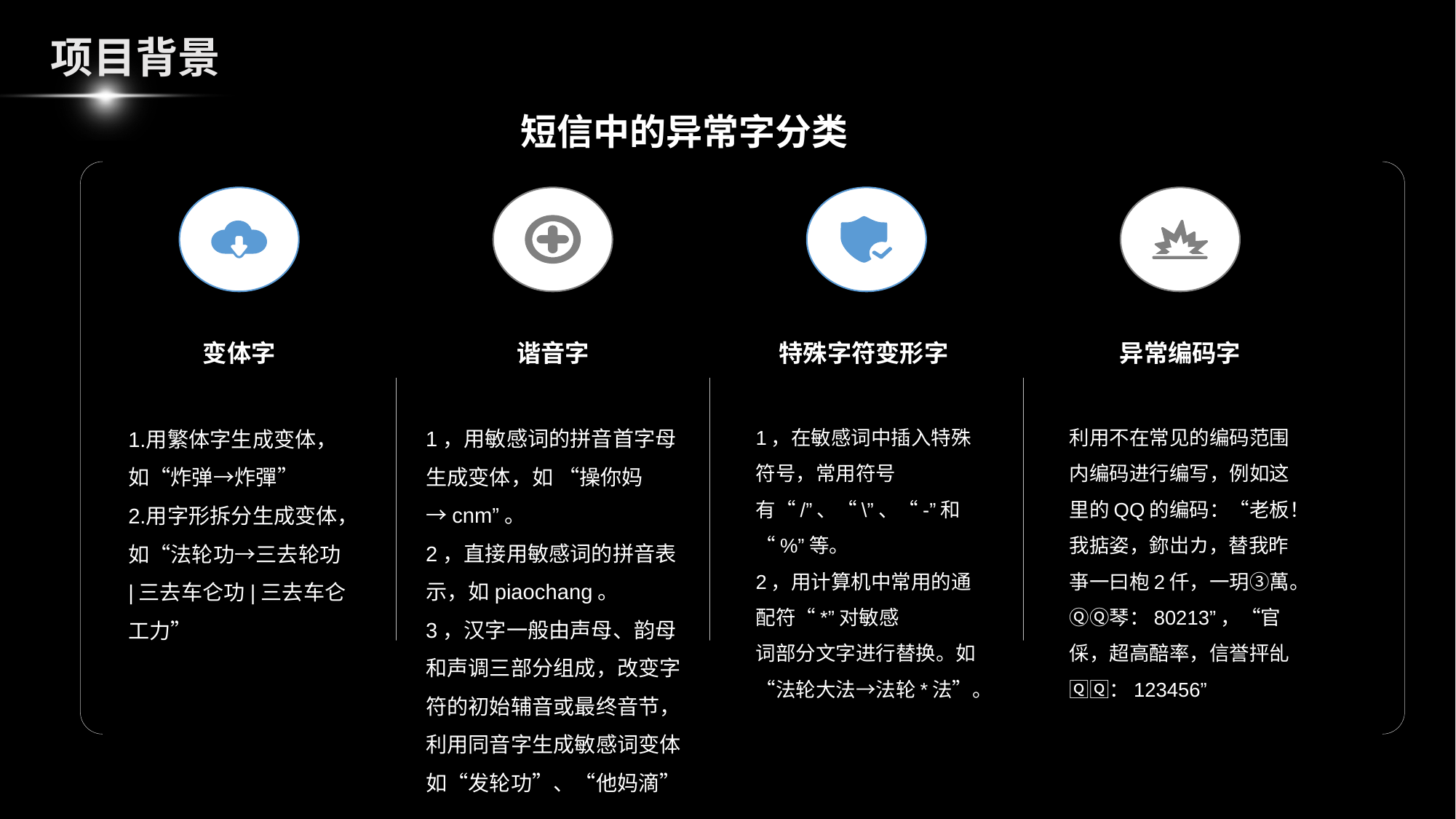

# 项目背景
短信中的异常字分类

变体字
用繁体字生成变体，如“炸弹→炸彈”
用字形拆分生成变体，如“法轮功→三去轮功|三去车仑功|三去车仑工力”
谐音字
1，用敏感词的拼音首字母生成变体，如 “操你妈→cnm”。
2，直接用敏感词的拼音表示，如piaochang。
3，汉字一般由声母、韵母和声调三部分组成，改变字符的初始辅音或最终音节，利用同音字生成敏感词变体如“发轮功”、“他妈滴”
特殊字符变形字
1，在敏感词中插入特殊符号，常用符号
有“/”、“\”、“-”和“%”等。
2，用计算机中常用的通配符“*”对敏感
词部分文字进行替换。如“法轮大法→法轮*法”。
异常编码字
利用不在常见的编码范围内编码进行编写，例如这里的QQ的编码：“老板！我掂姿，鉨岀カ，替我昨亊一曰枹2仟，一玥③萬。ⓆⓆ琴：80213”，“官倸，超高醅率，信誉抨乨🅀🅀：123456”